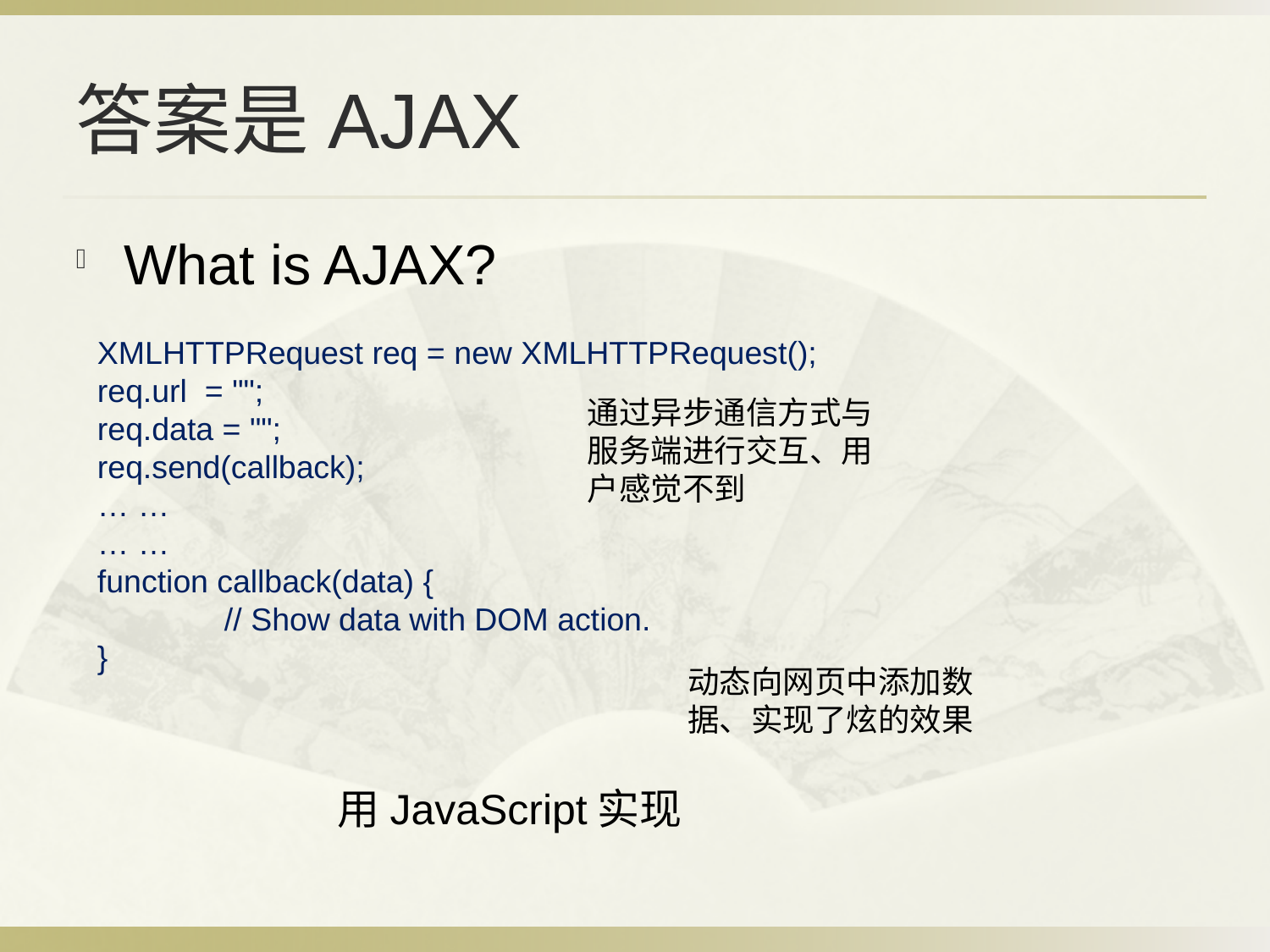

# 答案是AJAX
What is AJAX?
XMLHTTPRequest req = new XMLHTTPRequest();
req.url  = "";
req.data = "";
req.send(callback);
… …
… …
function callback(data) {
	// Show data with DOM action.
}

通过异步通信方式与服务端进行交互、用户感觉不到
动态向网页中添加数据、实现了炫的效果
用JavaScript实现